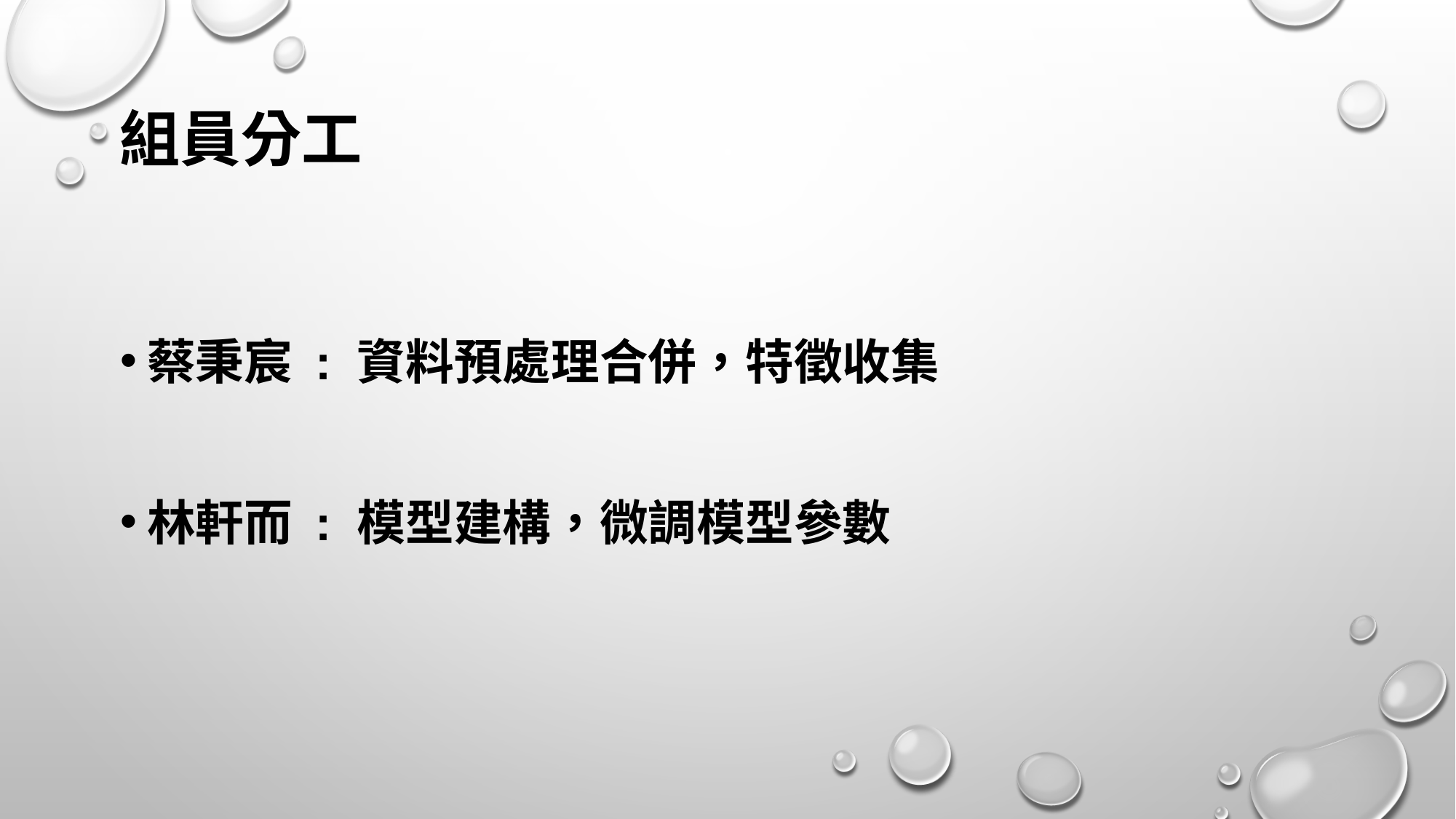

# 組員分工
蔡秉宸 : 資料預處理合併，特徵收集
林軒而 : 模型建構，微調模型參數